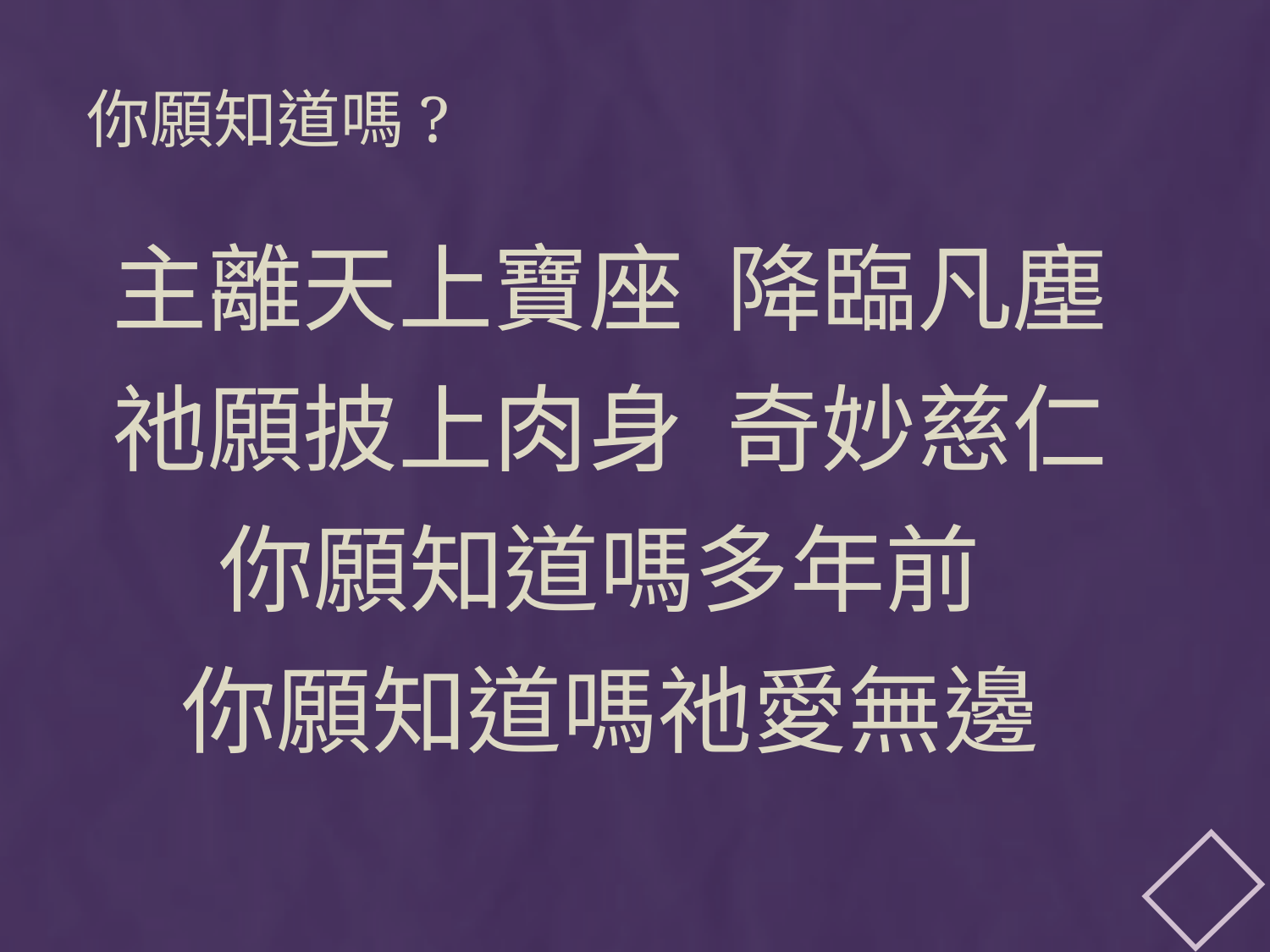

# 你願知道嗎?
主離天上寶座  降臨凡塵
祂願披上肉身  奇妙慈仁
你願知道嗎多年前
你願知道嗎祂愛無邊